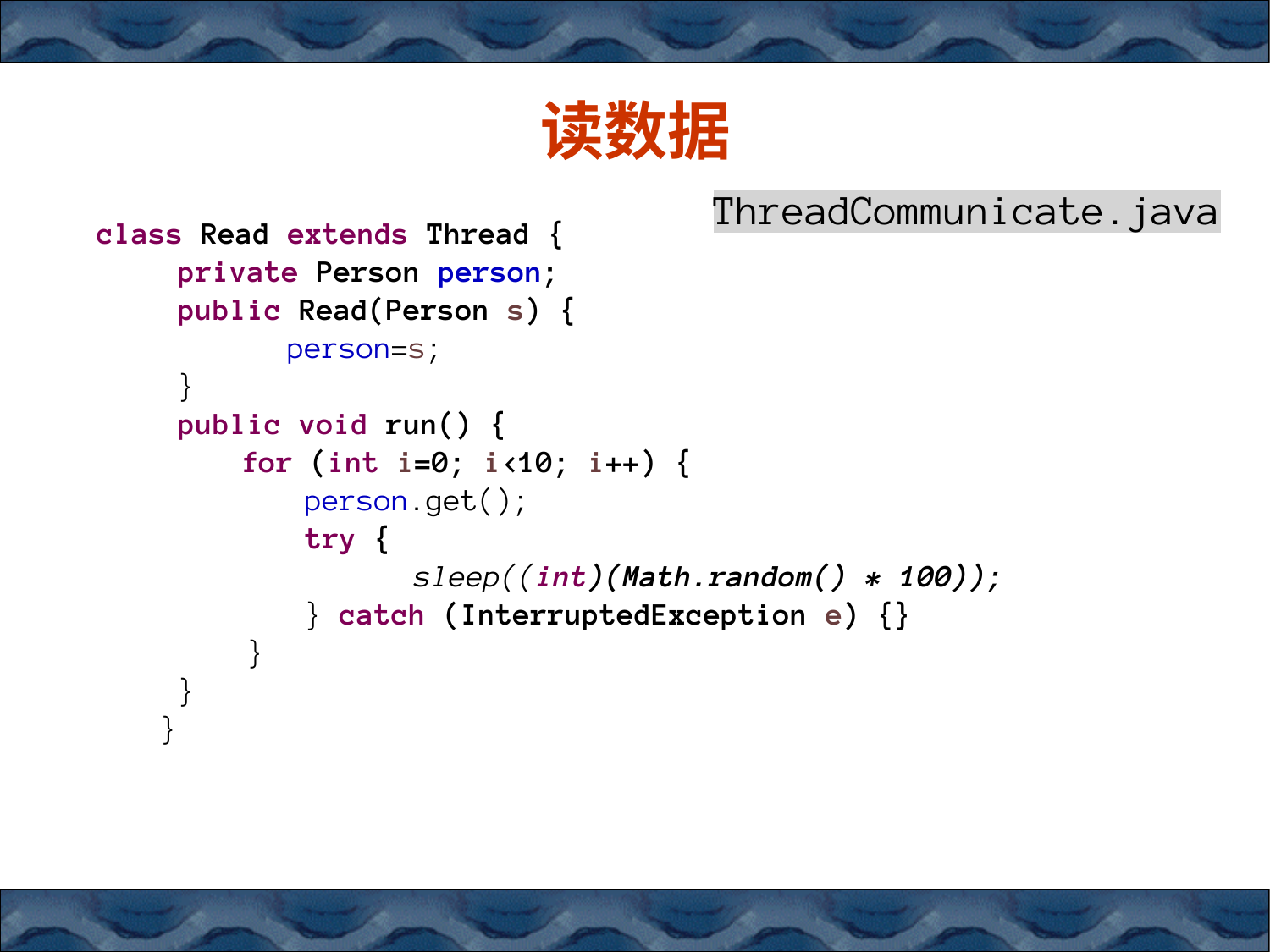

# 读数据
ThreadCommunicate.java
class Read extends Thread {
 private Person person;
 public Read(Person s) {
 	person=s;
 }
 public void run() {
 for (int i=0; i<10; i++) {
 person.get();
 try {
	sleep((int)(Math.random() * 100));
 } catch (InterruptedException e) {}
}
 }
}